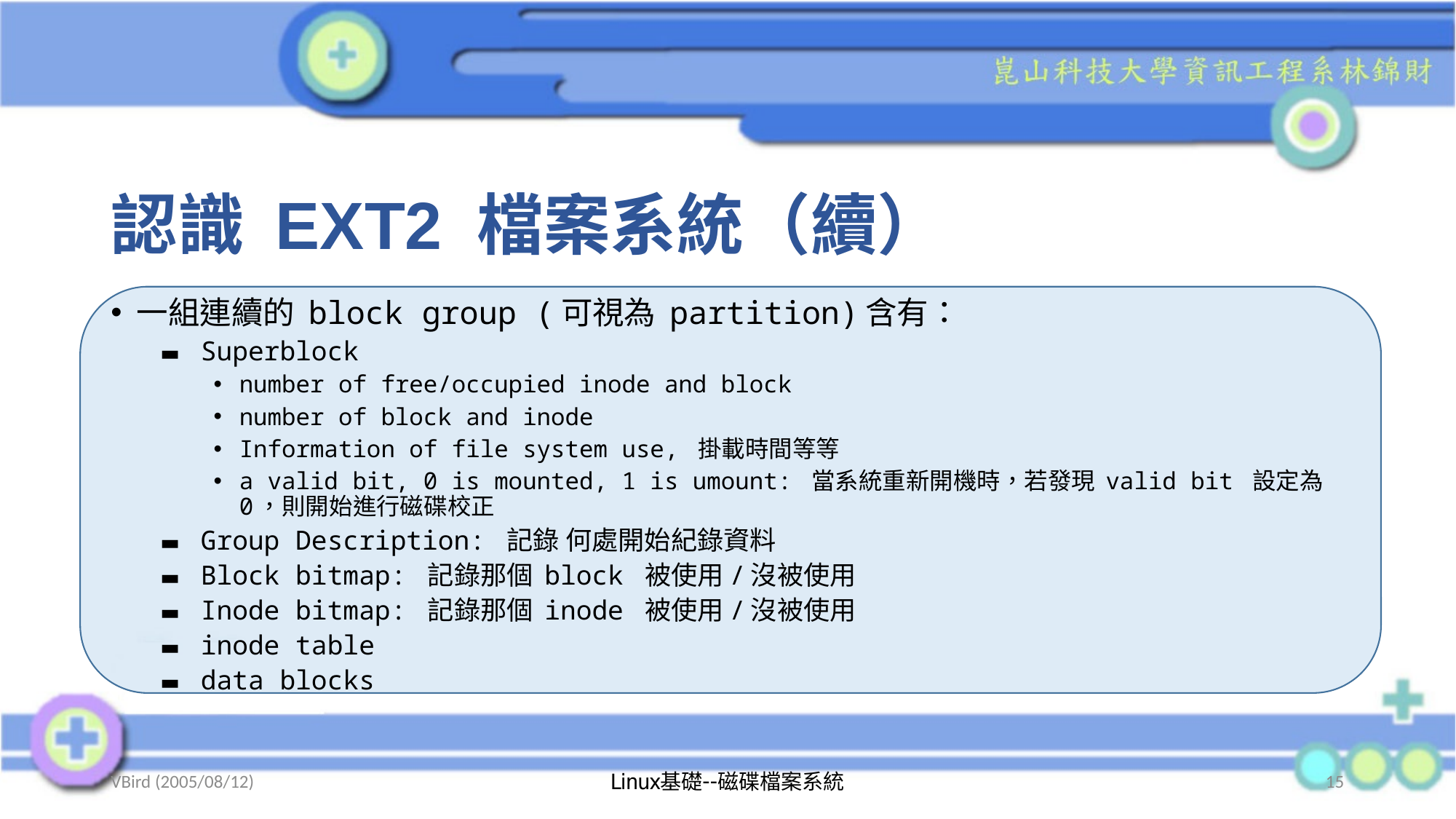

# 認識 EXT2 檔案系統（續）

一組連續的 block group (可視為 partition)含有：
Superblock
number of free/occupied inode and block
number of block and inode
Information of file system use, 掛載時間等等
a valid bit, 0 is mounted, 1 is umount: 當系統重新開機時，若發現 valid bit 設定為0，則開始進行磁碟校正
Group Description: 記錄 何處開始紀錄資料
Block bitmap: 記錄那個 block 被使用/沒被使用
Inode bitmap: 記錄那個 inode 被使用/沒被使用
inode table
data blocks
VBird (2005/08/12)
Linux基礎--磁碟檔案系統
15